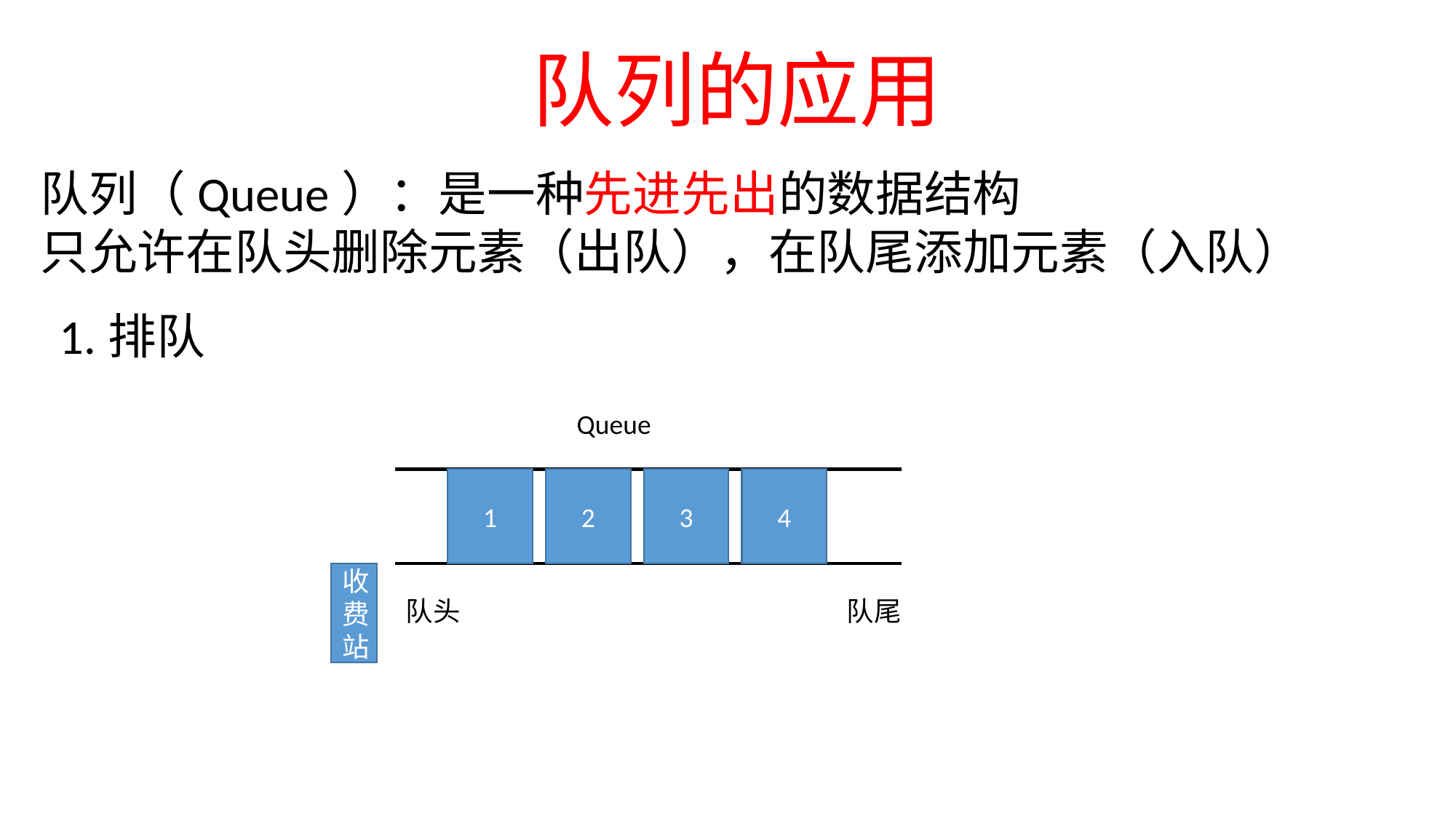

队列的应用
队列（Queue）：是一种先进先出的数据结构
只允许在队头删除元素（出队），在队尾添加元素（入队）
Queue
1.排队
4
3
2
1
收费站
队头
队尾